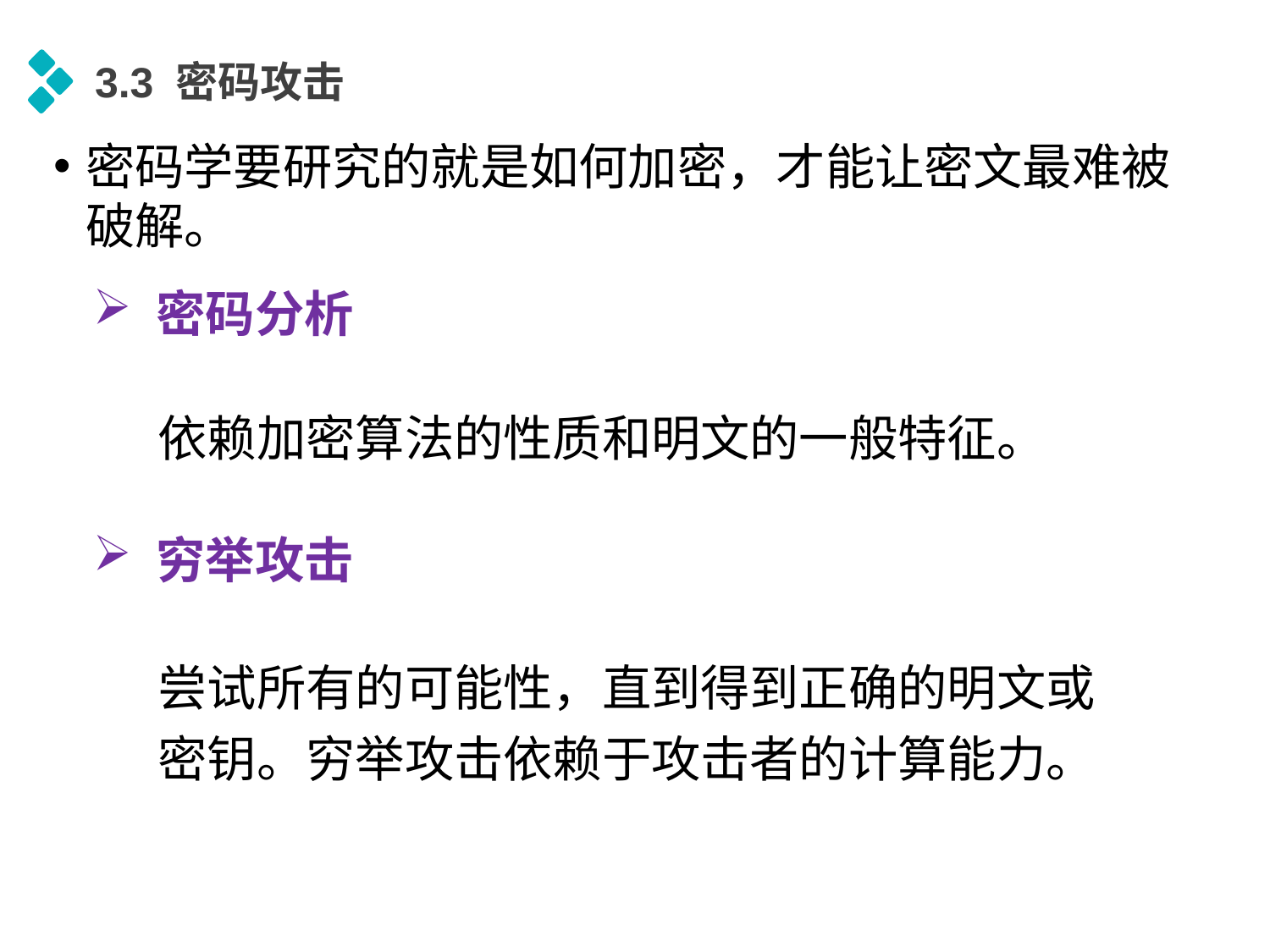

3.3 密码攻击

密码学要研究的就是如何加密，才能让密文最难被破解。
密码分析
依赖加密算法的性质和明文的一般特征。
穷举攻击
尝试所有的可能性，直到得到正确的明文或密钥。穷举攻击依赖于攻击者的计算能力。